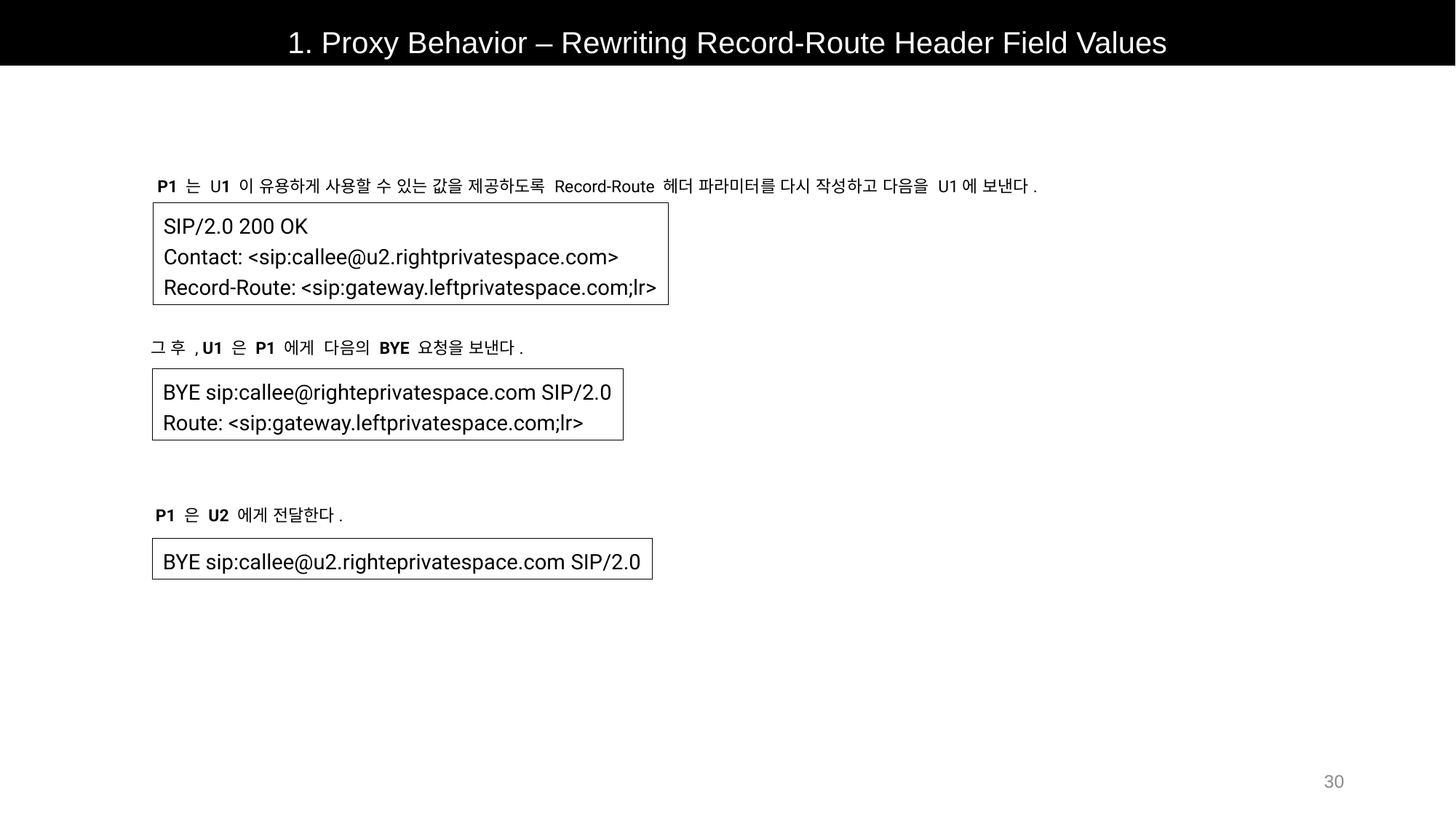

# 1. Proxy Behavior – Rewriting Record-Route Header Field Values
P1 는 U1 이 유용하게 사용할 수 있는 값을 제공하도록 Record-Route 헤더 파라미터를 다시 작성하고 다음을 U1에 보낸다.
SIP/2.0 200 OK
Contact: <sip:callee@u2.rightprivatespace.com>
Record-Route: <sip:gateway.leftprivatespace.com;lr>
그 후 , U1 은 P1 에게  다음의 BYE 요청을 보낸다.
BYE sip:callee@righteprivatespace.com SIP/2.0
Route: <sip:gateway.leftprivatespace.com;lr>
P1 은 U2 에게 전달한다.
BYE sip:callee@u2.righteprivatespace.com SIP/2.0
30